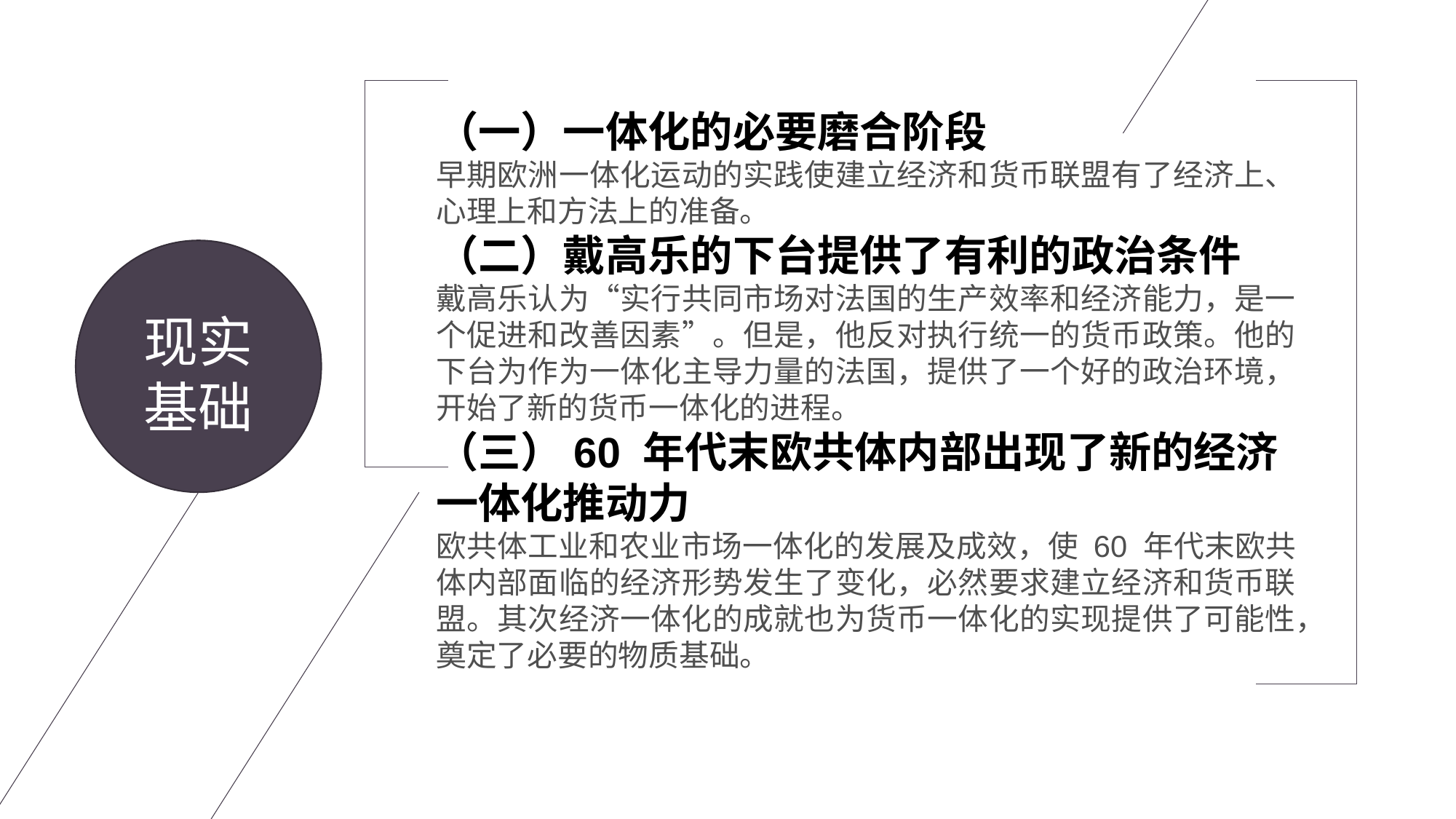

（一）一体化的必要磨合阶段
早期欧洲一体化运动的实践使建立经济和货币联盟有了经济上、心理上和方法上的准备。
（二）戴高乐的下台提供了有利的政治条件
戴高乐认为“实行共同市场对法国的生产效率和经济能力，是一个促进和改善因素”。但是，他反对执行统一的货币政策。他的下台为作为一体化主导力量的法国，提供了一个好的政治环境，开始了新的货币一体化的进程。
（三）60 年代末欧共体内部出现了新的经济一体化推动力
欧共体工业和农业市场一体化的发展及成效，使 60 年代末欧共体内部面临的经济形势发生了变化，必然要求建立经济和货币联盟。其次经济一体化的成就也为货币一体化的实现提供了可能性，奠定了必要的物质基础。

现实
基础